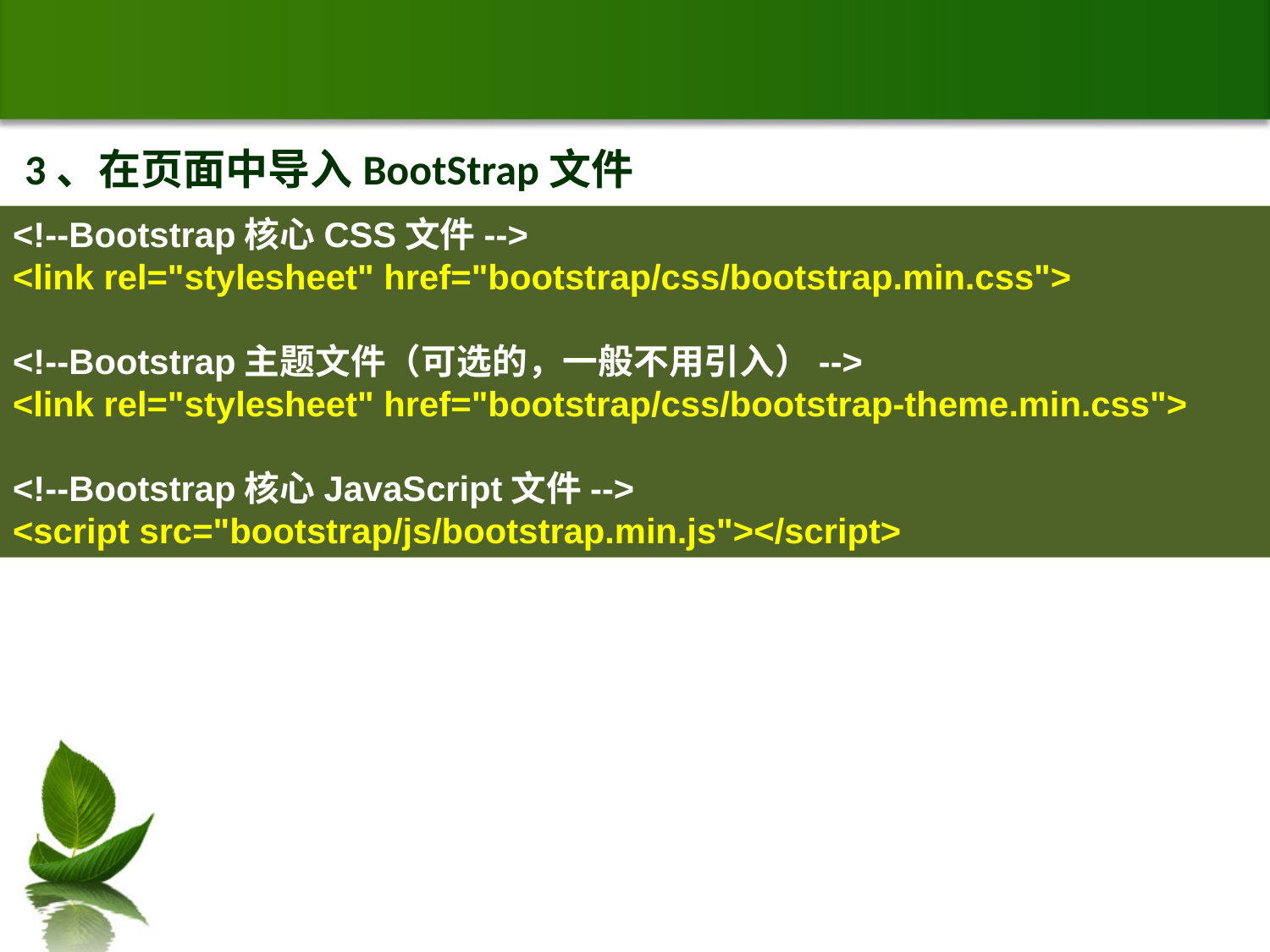

#
3、在页面中导入BootStrap文件
<!--Bootstrap核心CSS文件-->
<link rel="stylesheet" href="bootstrap/css/bootstrap.min.css">

<!--Bootstrap主题文件（可选的，一般不用引入）-->
<link rel="stylesheet" href="bootstrap/css/bootstrap-theme.min.css">

<!--Bootstrap核心JavaScript文件-->
<script src="bootstrap/js/bootstrap.min.js"></script>